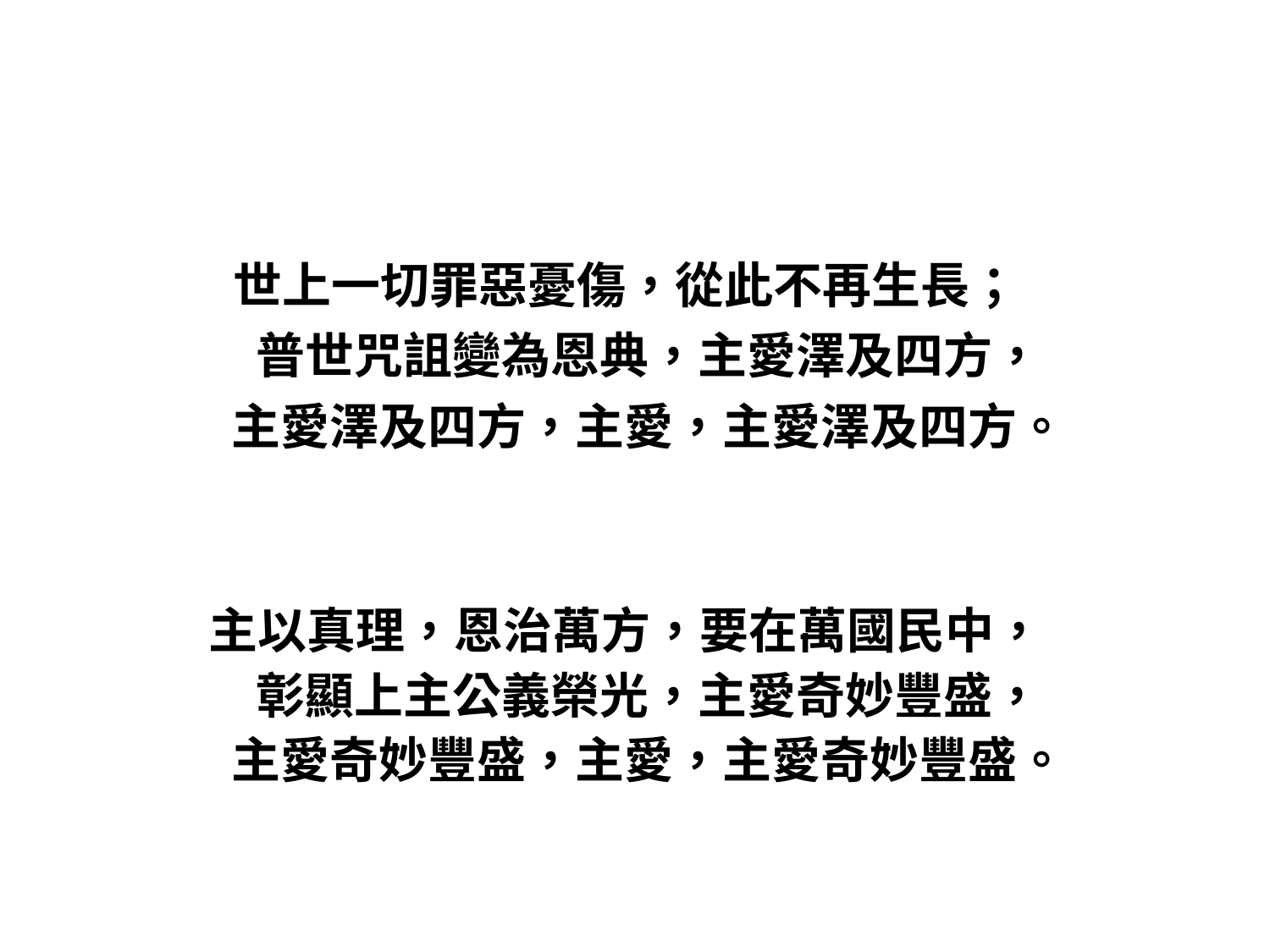

#
世上一切罪惡憂傷，從此不再生長；
普世咒詛變為恩典，主愛澤及四方，
主愛澤及四方，主愛，主愛澤及四方。
主以真理，恩治萬方，要在萬國民中，
彰顯上主公義榮光，主愛奇妙豐盛，
主愛奇妙豐盛，主愛，主愛奇妙豐盛。